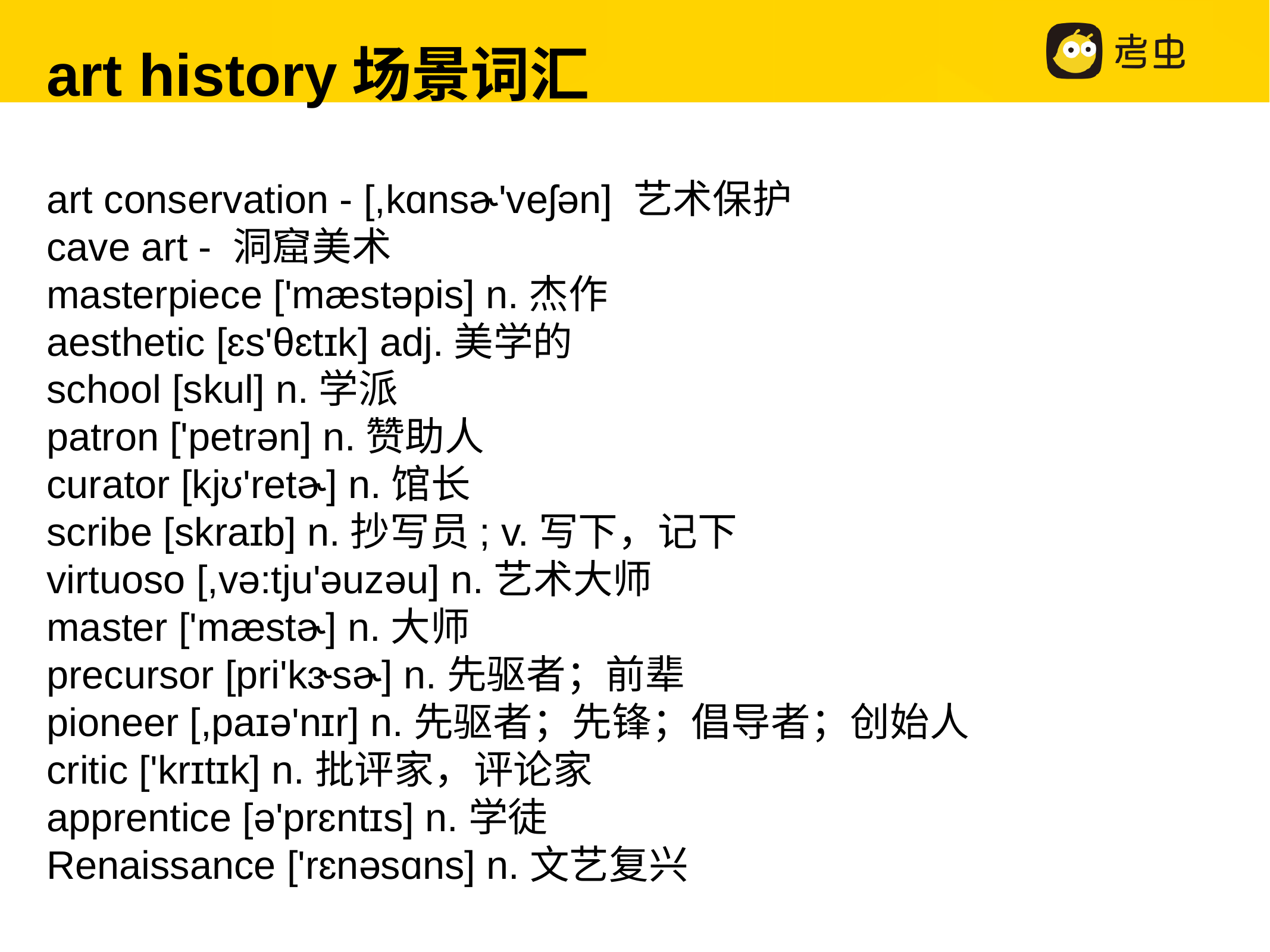

art history场景词汇

art conservation - [,kɑnsɚ'veʃən] 艺术保护
cave art - 洞窟美术
masterpiece ['mæstəpis] n.杰作
aesthetic [ɛs'θɛtɪk] adj.美学的
school [skul] n.学派
patron ['petrən] n.赞助人
curator [kjʊ'retɚ] n.馆长
scribe [skraɪb] n.抄写员; v.写下，记下
virtuoso [,və:tju'əuzəu] n.艺术大师
master ['mæstɚ] n.大师
precursor [pri'kɝsɚ] n.先驱者；前辈
pioneer [,paɪə'nɪr] n.先驱者；先锋；倡导者；创始人
critic ['krɪtɪk] n.批评家，评论家
apprentice [ə'prɛntɪs] n.学徒
Renaissance ['rɛnəsɑns] n.文艺复兴